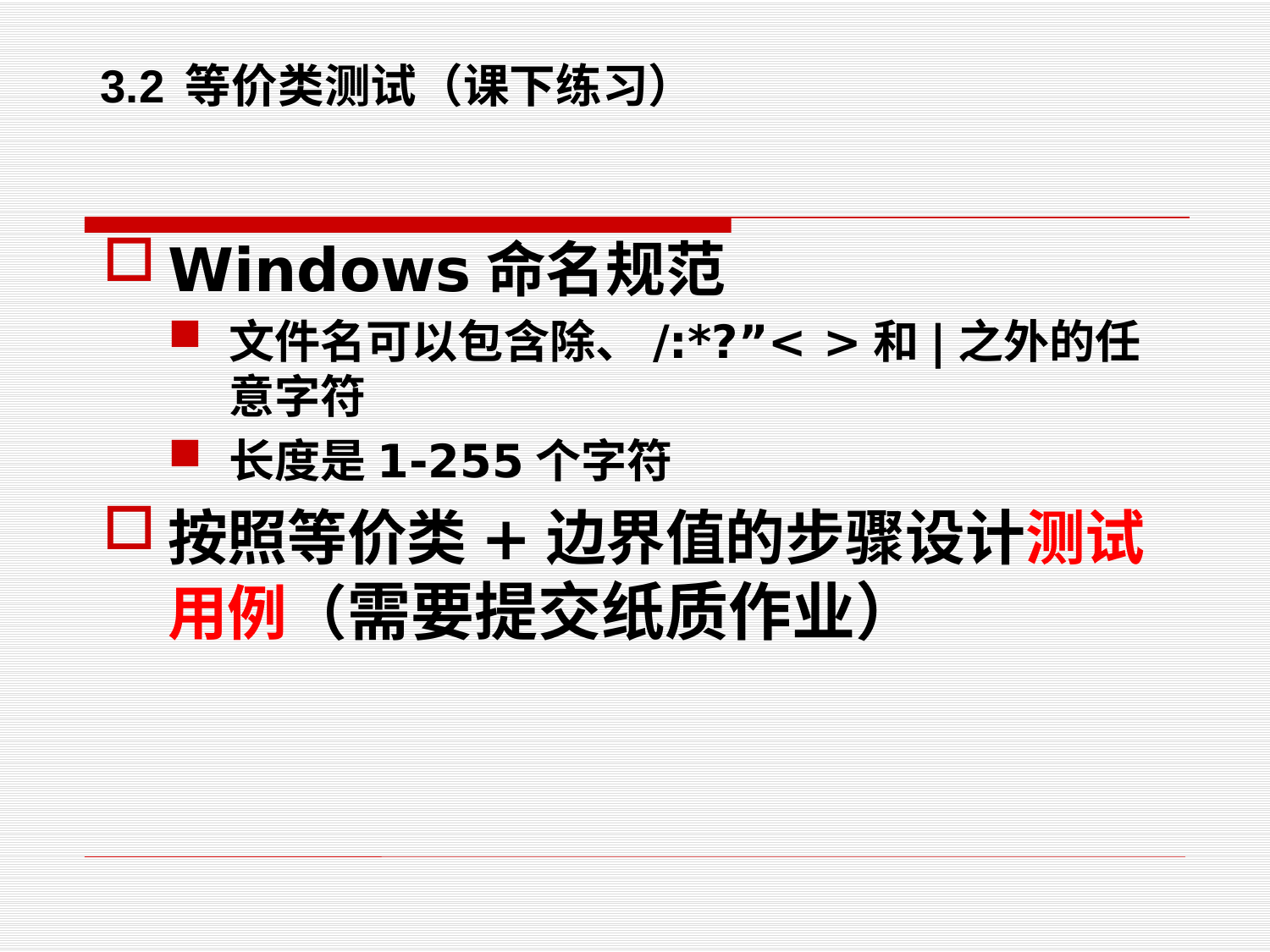

3.2 等价类测试（课下练习）
Windows命名规范
文件名可以包含除、/:*?”< >和|之外的任意字符
长度是1-255个字符
按照等价类+边界值的步骤设计测试用例（需要提交纸质作业）